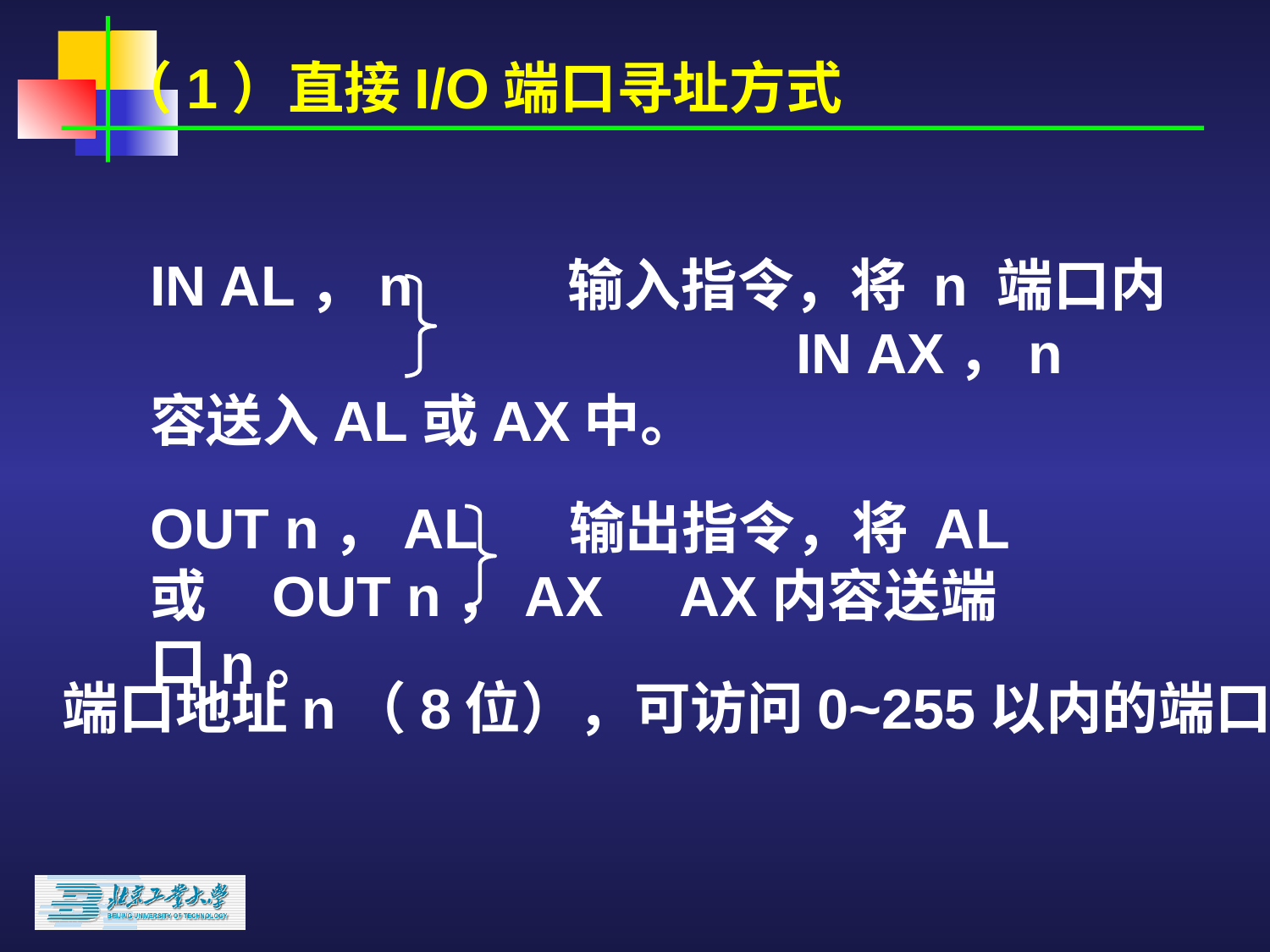

（1）直接I/O端口寻址方式
IN AL，n         输入指令，将 n 端口内                                                    IN AX，n        容送入AL或AX中。

OUT n，AL     输出指令，将 AL或    OUT n，AX     AX内容送端口n。

端口地址n（8位），可访问0~255以内的端口。